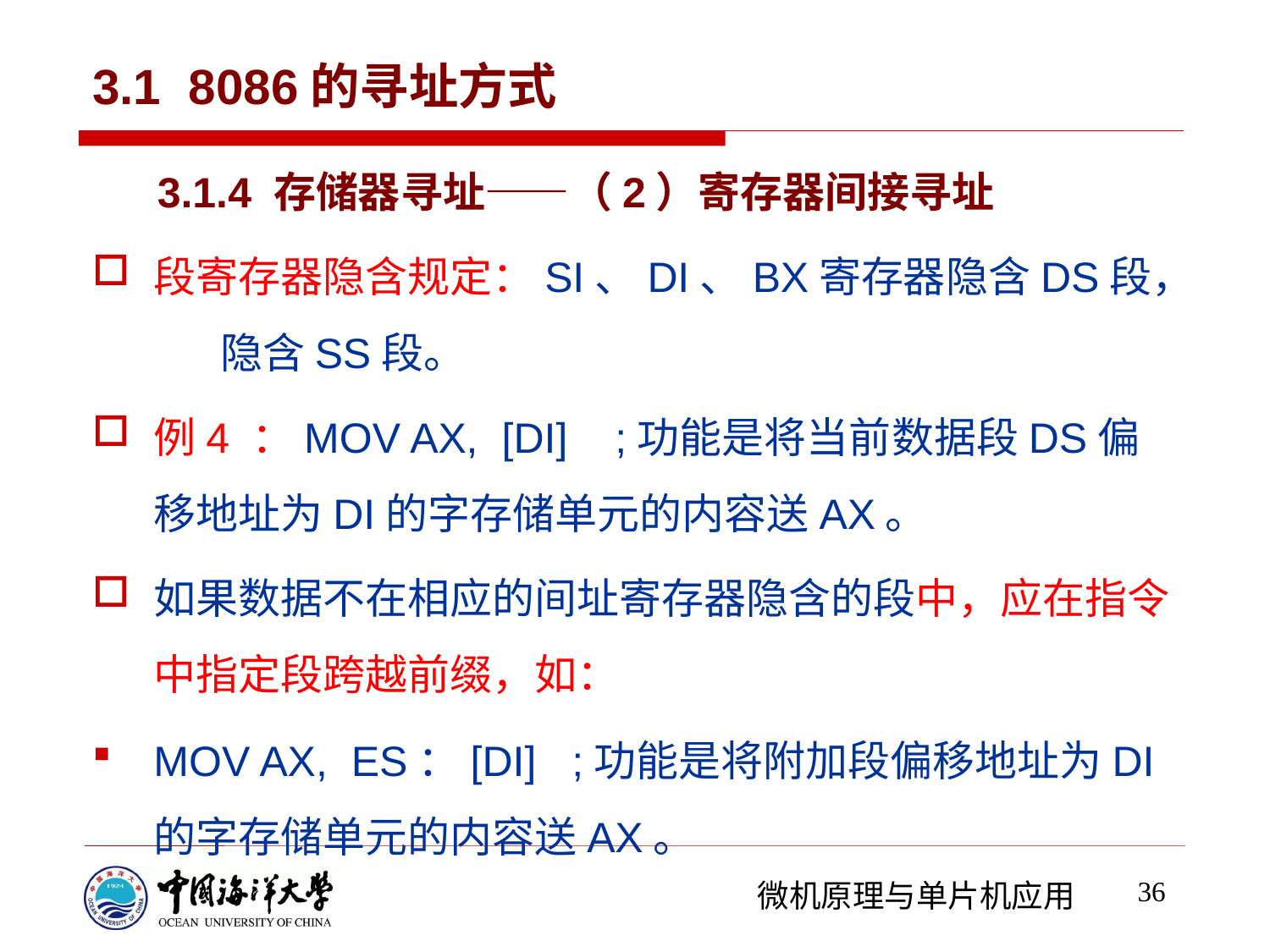

# 3.1  8086的寻址方式
3.1.4 存储器寻址——（2）寄存器间接寻址
段寄存器隐含规定：SI、DI、BX寄存器隐含DS段，BP隐含SS段。
例4 ：MOV AX,  [DI]    ;功能是将当前数据段DS偏移地址为DI的字存储单元的内容送AX。
如果数据不在相应的间址寄存器隐含的段中，应在指令中指定段跨越前缀，如：
MOV AX,  ES：[DI]   ;功能是将附加段偏移地址为DI的字存储单元的内容送AX。

36